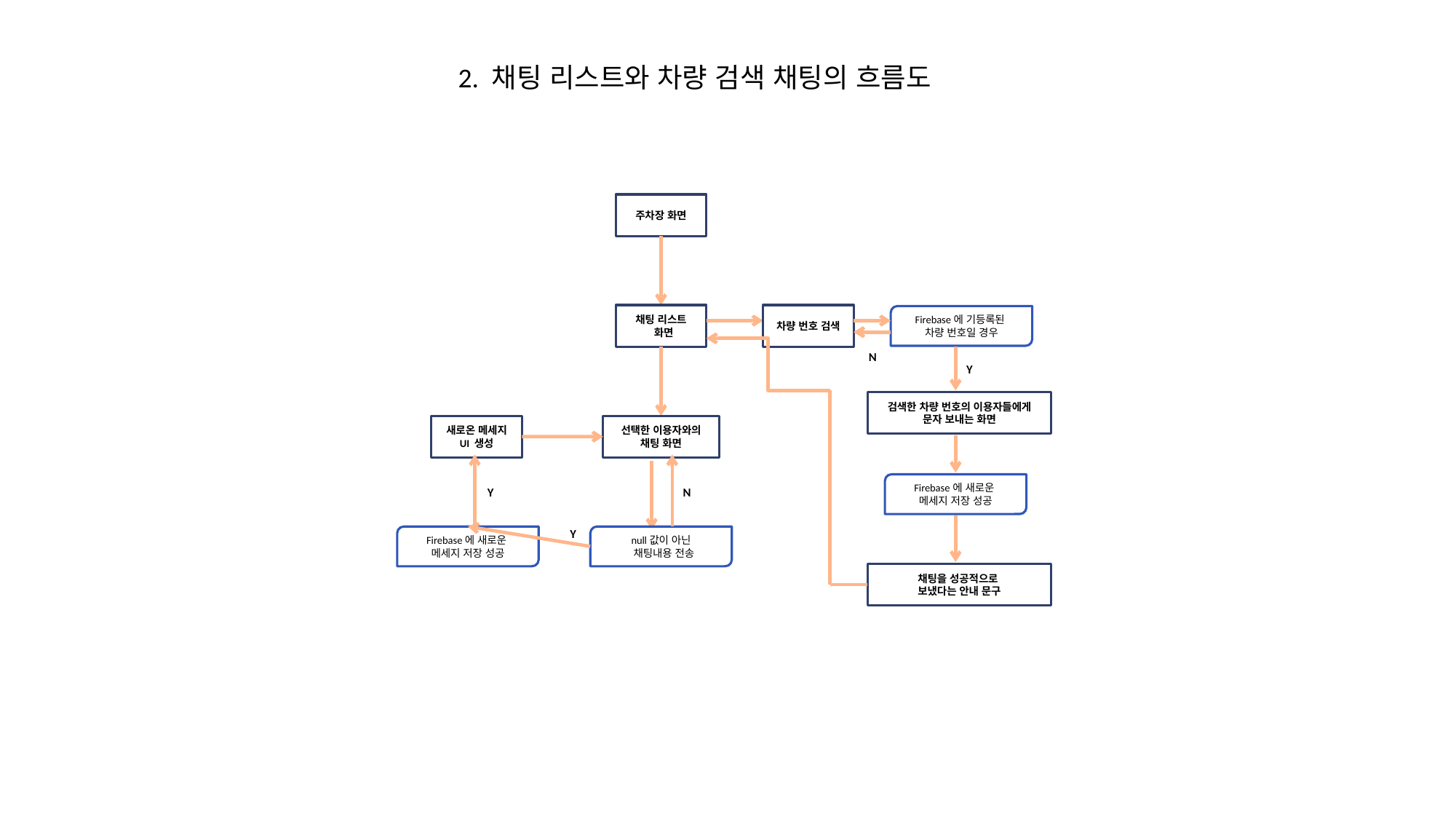

2. 채팅 리스트와 차량 검색 채팅의 흐름도
주차장 화면
채팅 리스트
 화면
차량 번호 검색
Firebase에 기등록된
차량 번호일 경우
N
Y
검색한 차량 번호의 이용자들에게 문자 보내는 화면
새로온 메세지 UI 생성
선택한 이용자와의 채팅 화면
Firebase에 새로운
메세지 저장 성공
Y
N
Y
Firebase에 새로운
메세지 저장 성공
null값이 아닌
 채팅내용 전송
채팅을 성공적으로
보냈다는 안내 문구